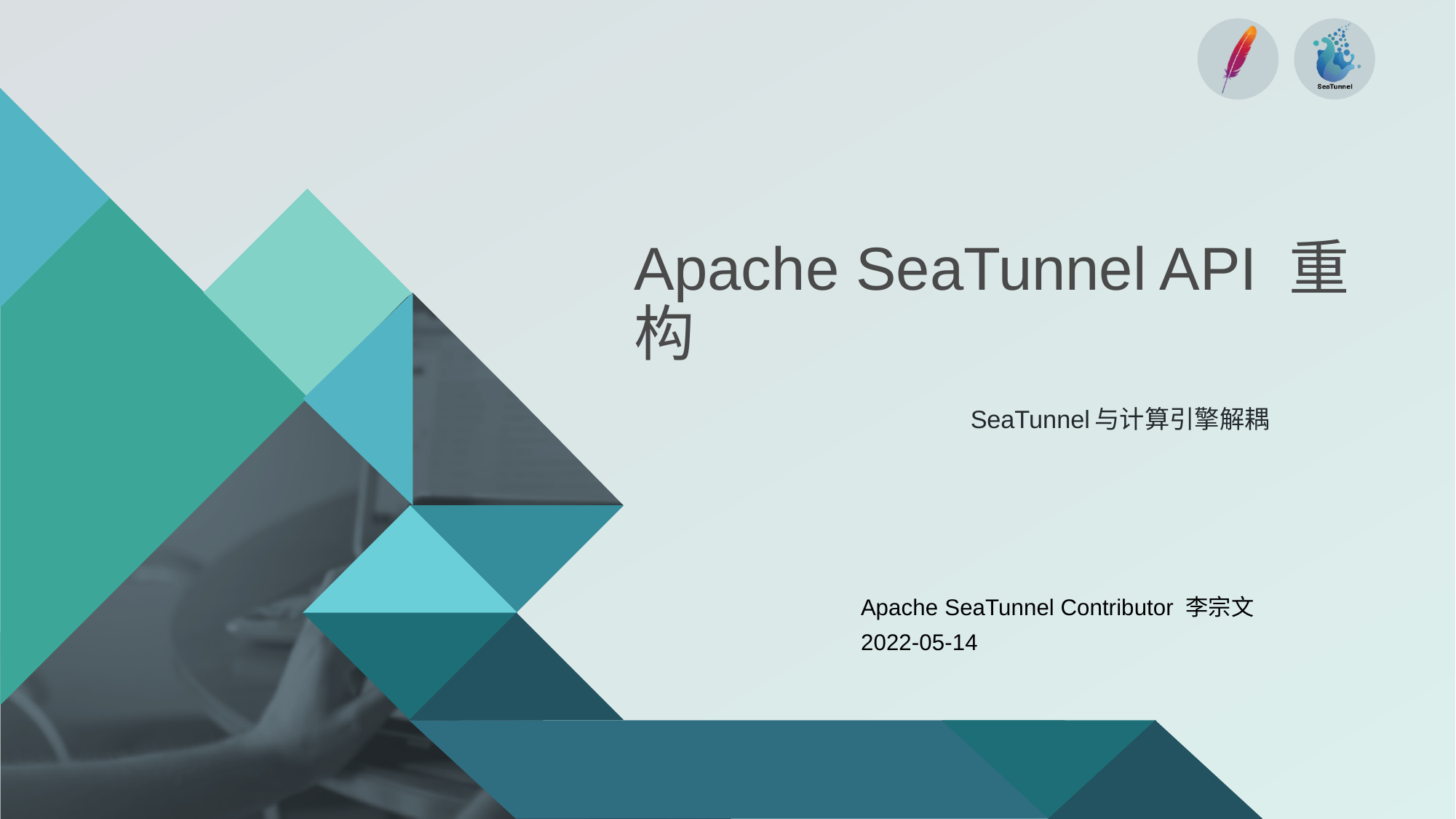

# Apache SeaTunnel API 重构
           SeaTunnel与计算引擎解耦
Apache SeaTunnel Contributor 李宗文
2022-05-14